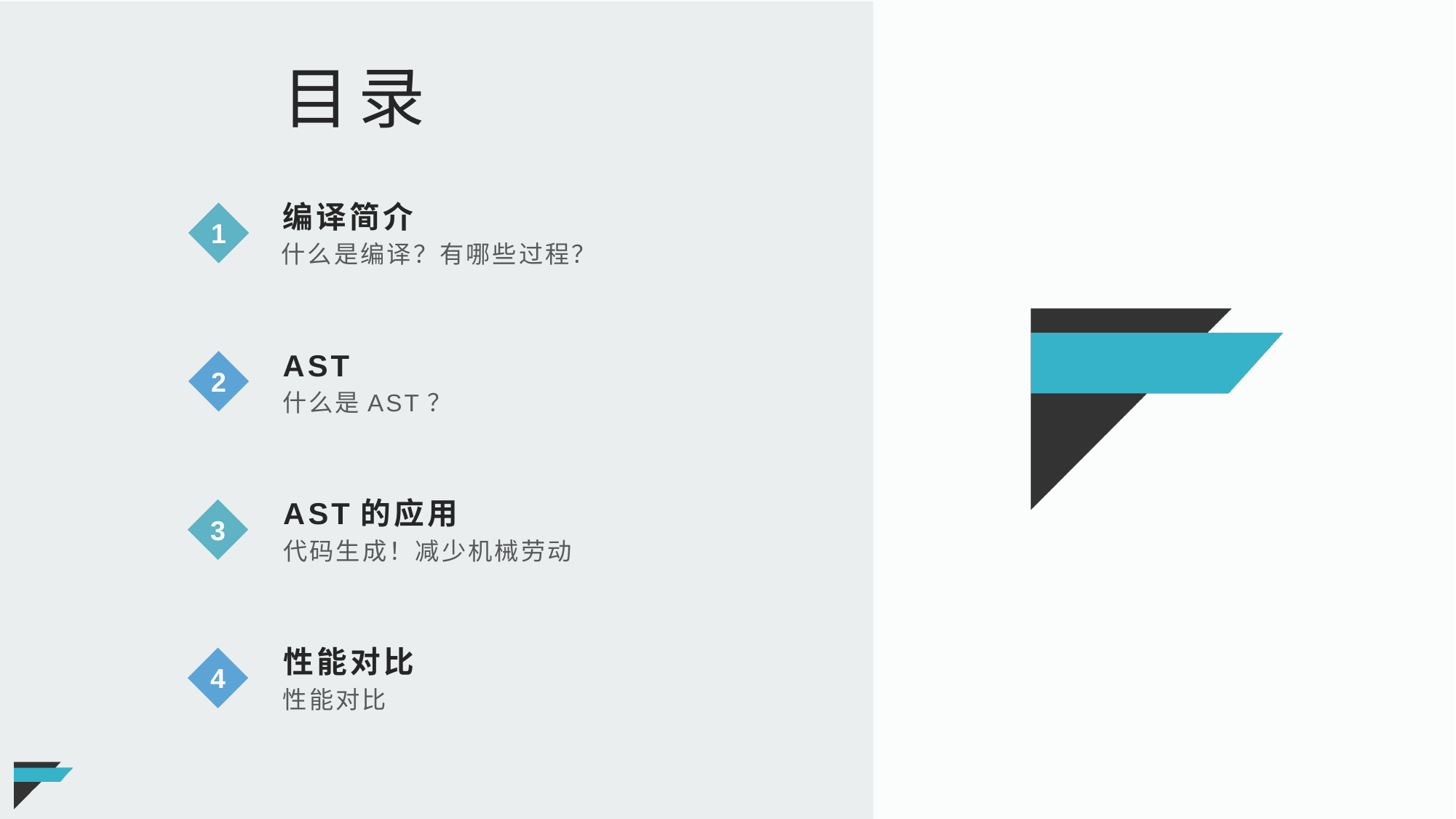

目录
编译简介

1
什么是编译？有哪些过程？
AST

2
什么是AST？
AST的应用

3
代码生成！减少机械劳动
性能对比

4
性能对比